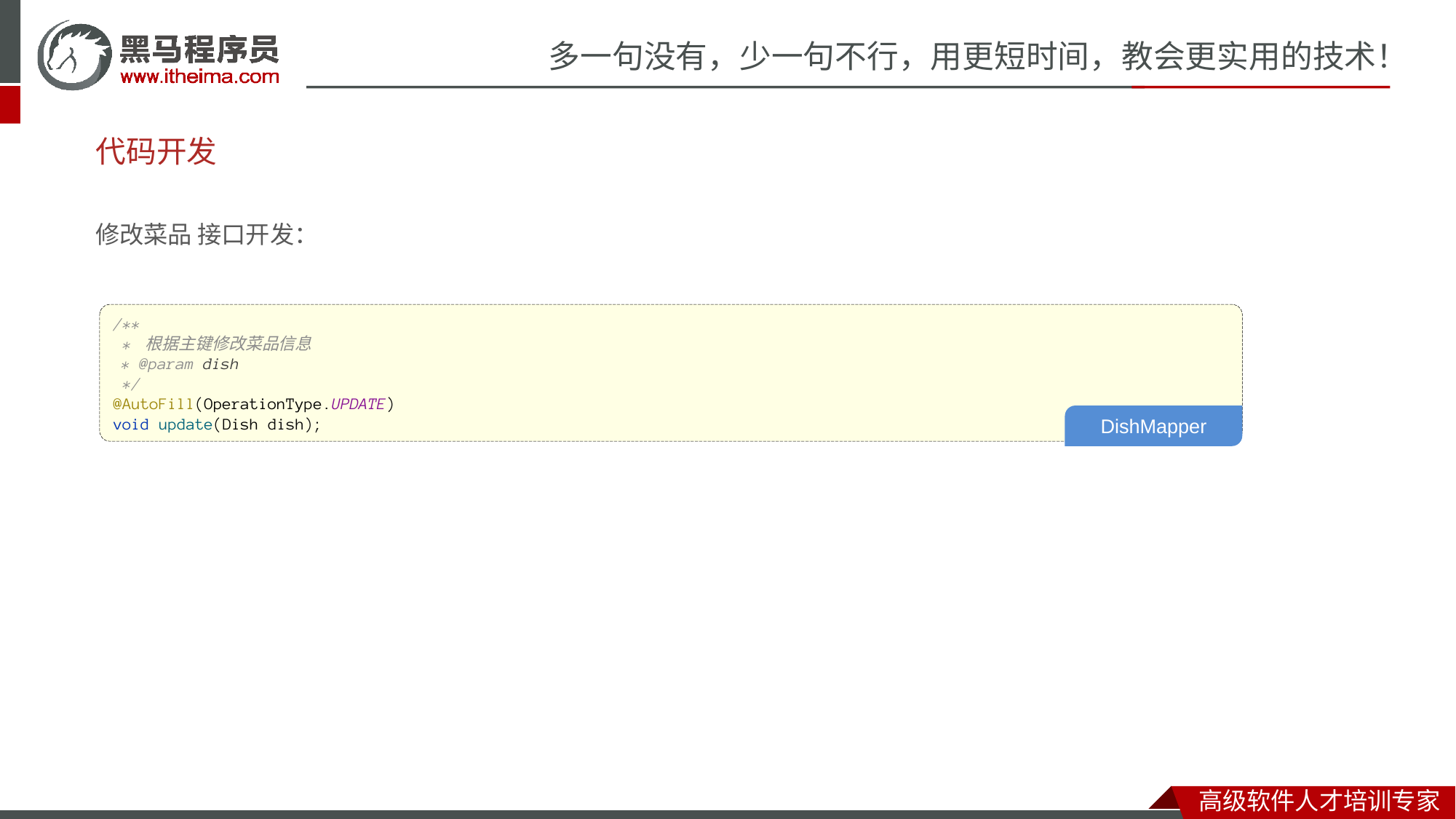

# 代码开发
修改菜品 接口开发：
/**
 * 根据主键修改菜品信息
 * @param dish
 */
@AutoFill(OperationType.UPDATE)
void update(Dish dish);
DishMapper